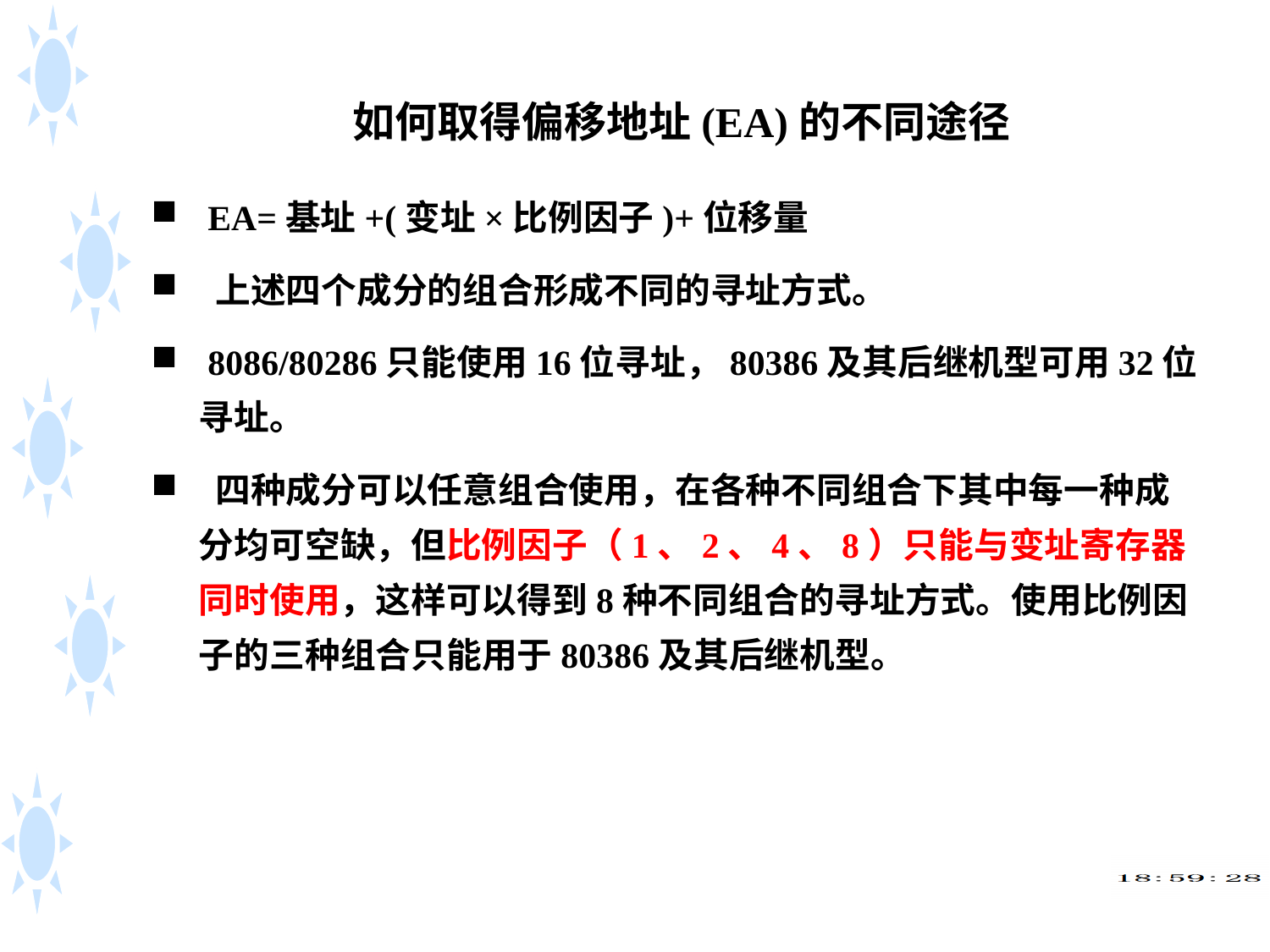

# 如何取得偏移地址(EA)的不同途径
 EA=基址+(变址×比例因子)+位移量
 上述四个成分的组合形成不同的寻址方式。
 8086/80286只能使用16位寻址，80386及其后继机型可用32位寻址。
 四种成分可以任意组合使用，在各种不同组合下其中每一种成分均可空缺，但比例因子（1、2、4、8）只能与变址寄存器同时使用，这样可以得到8种不同组合的寻址方式。使用比例因子的三种组合只能用于80386及其后继机型。